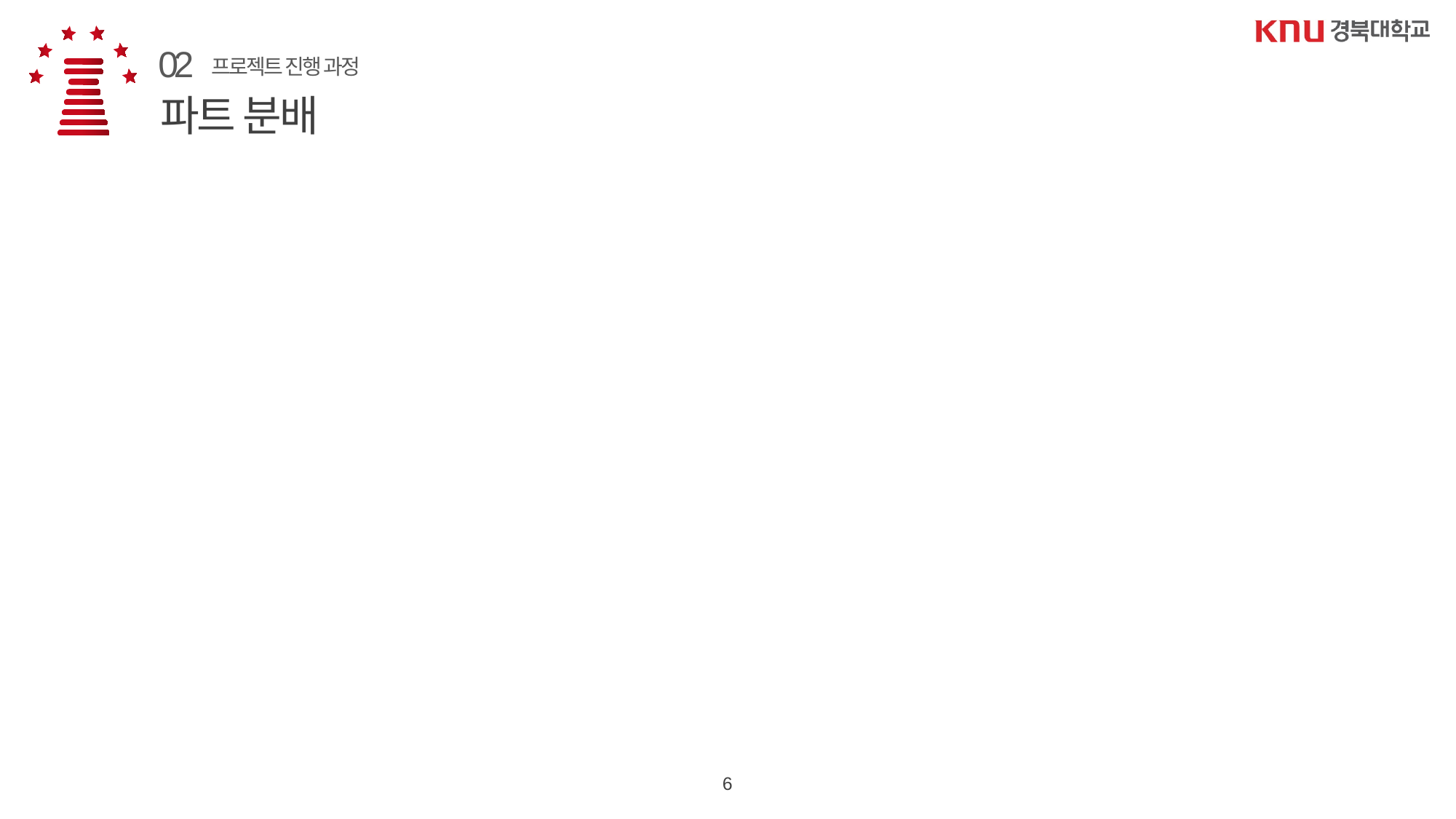

02
프로젝트 진행 과정
파트 분배

단에 어울리는 소제목을 적어주세요
6